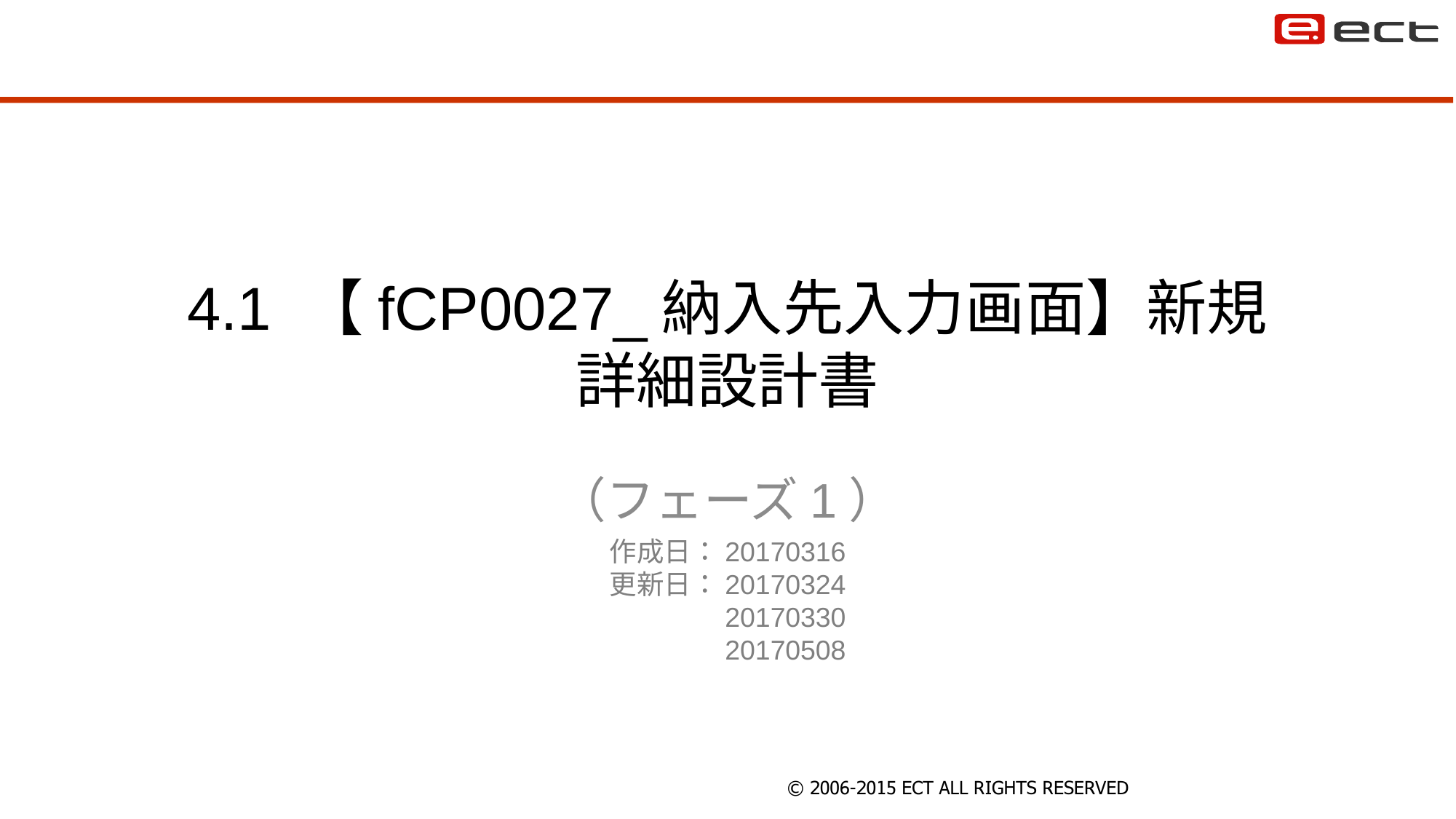

# 4.1 【fCP0027_納入先入力画面】新規 詳細設計書
（フェーズ1）
作成日：20170316
更新日：20170324
　　　　20170330
　　　　20170508